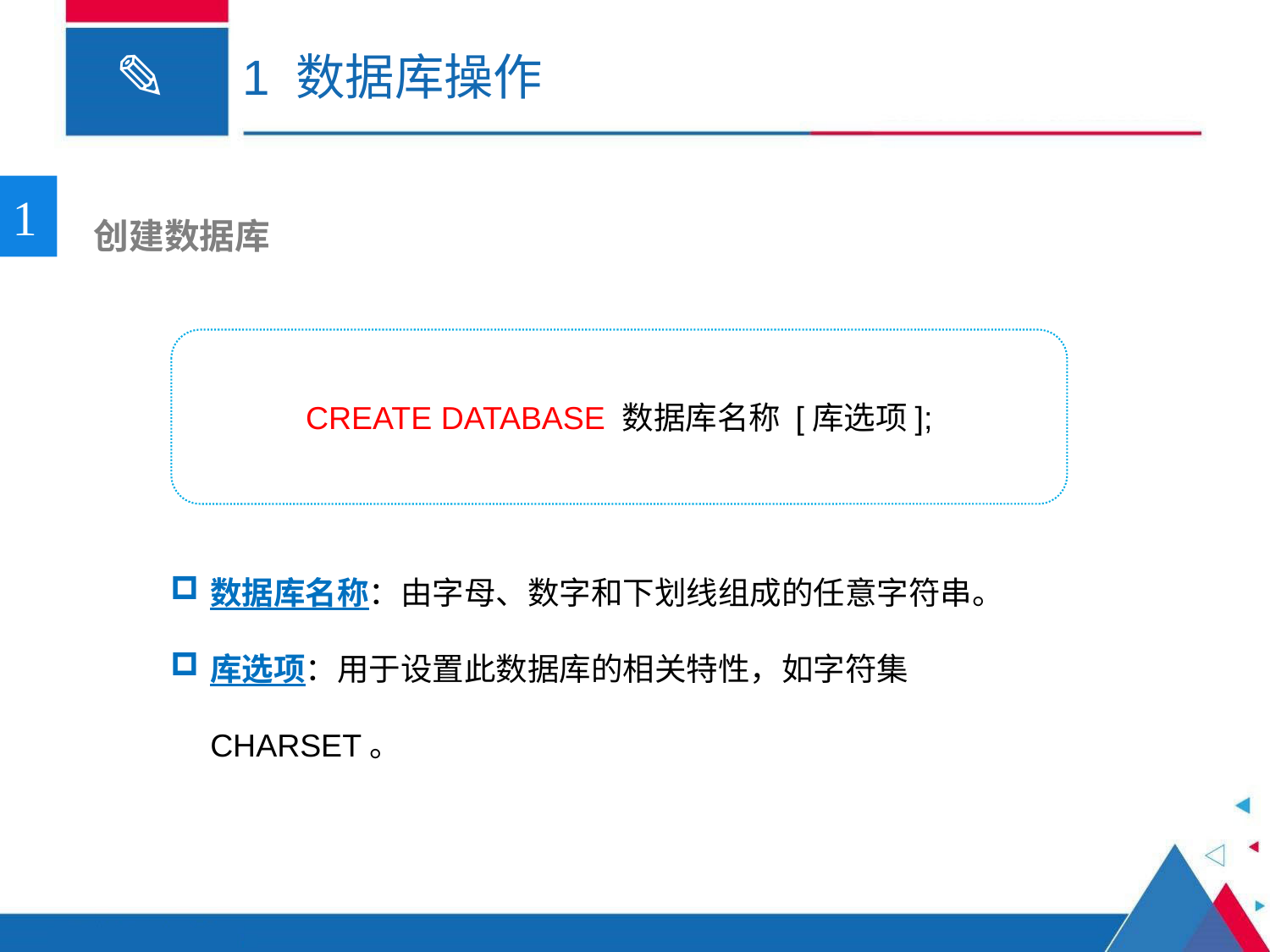

# 1 数据库操作

1
  创建数据库

CREATE DATABASE 数据库名称 [库选项];
数据库名称：由字母、数字和下划线组成的任意字符串。
库选项：用于设置此数据库的相关特性，如字符集CHARSET。